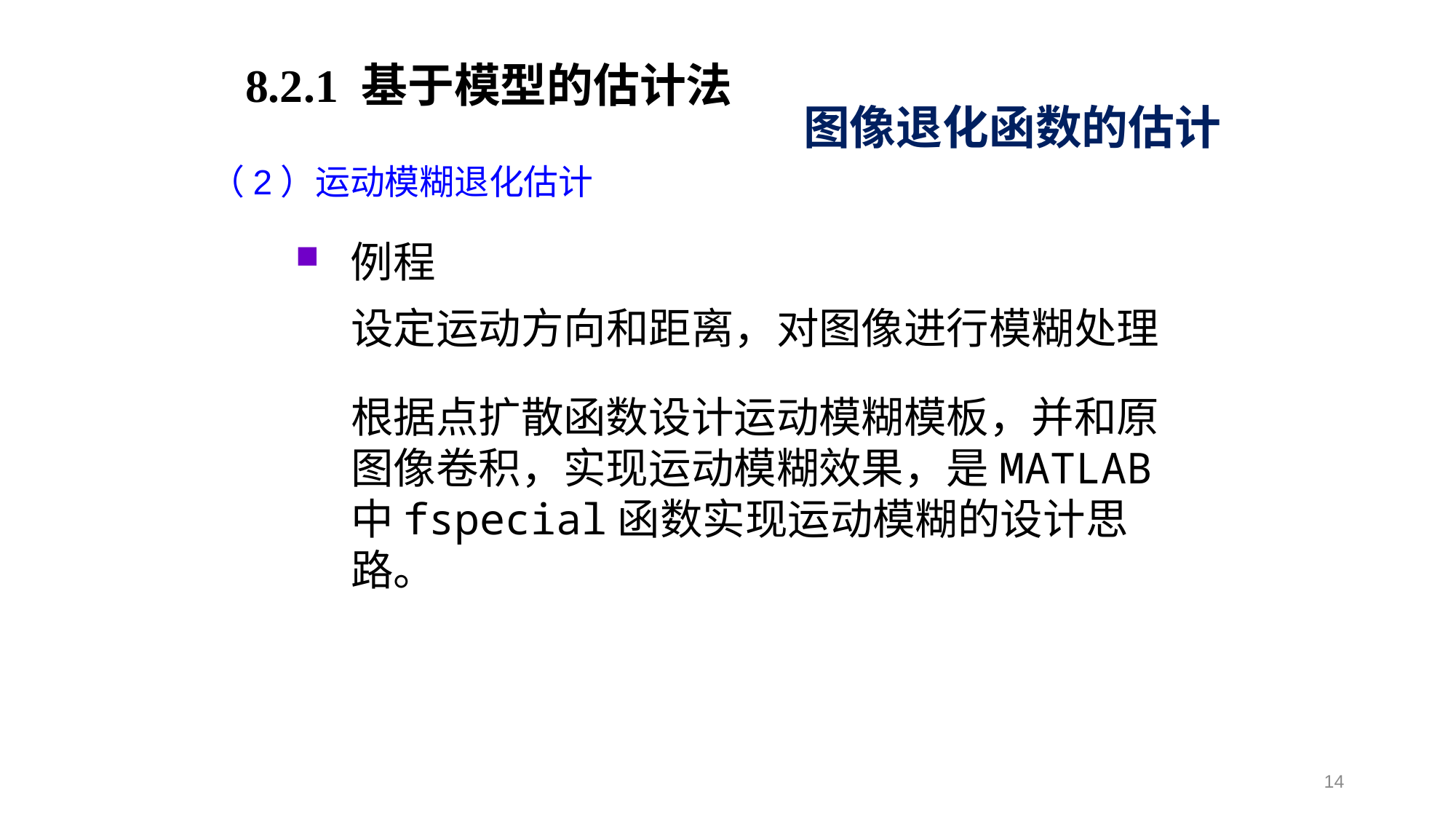

8.2.1 基于模型的估计法
图像退化函数的估计
（2）运动模糊退化估计
例程
设定运动方向和距离，对图像进行模糊处理
根据点扩散函数设计运动模糊模板，并和原图像卷积，实现运动模糊效果，是MATLAB中fspecial函数实现运动模糊的设计思路。
14